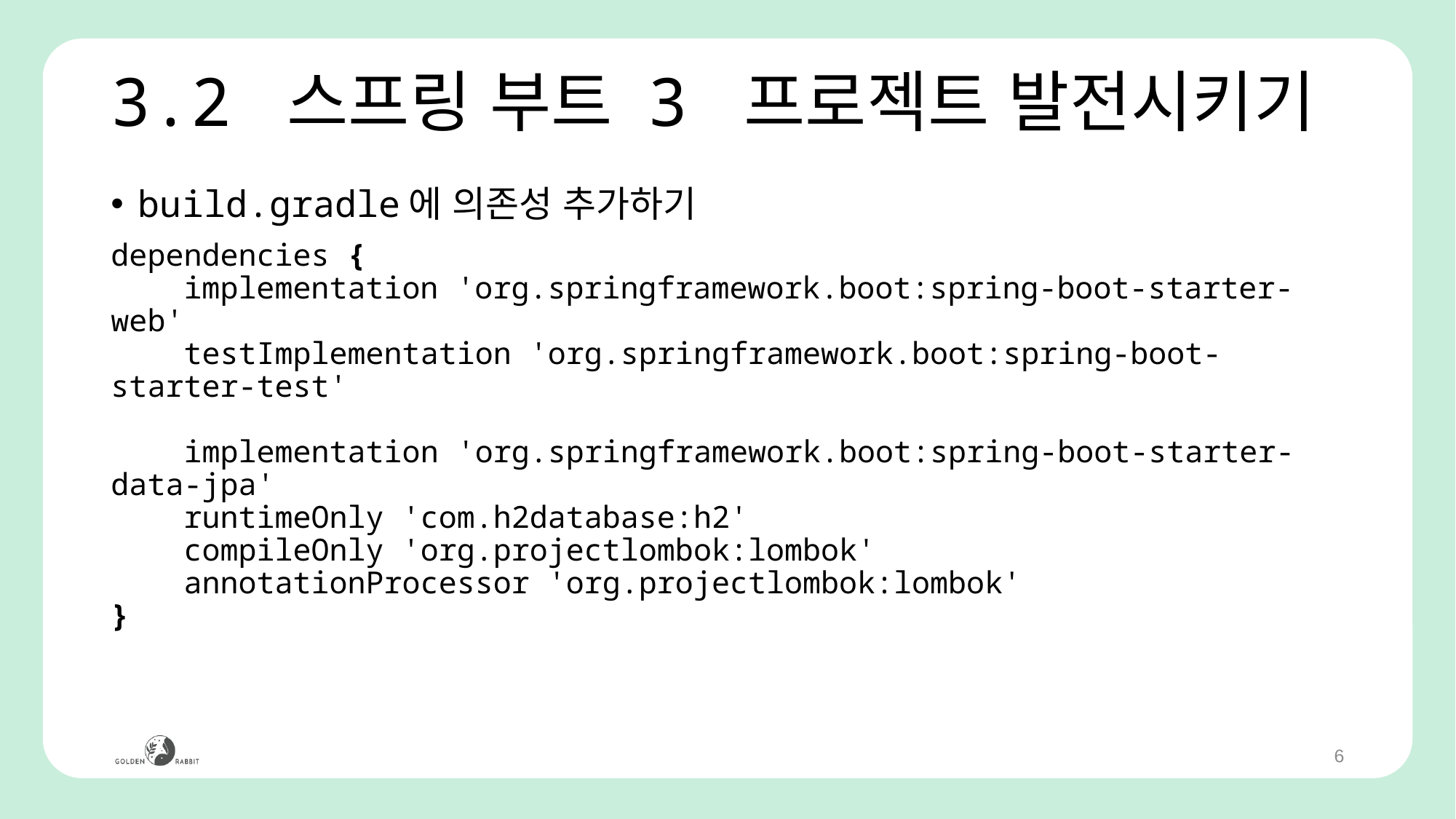

# 3.2 스프링 부트 3 프로젝트 발전시키기
build.gradle에 의존성 추가하기
dependencies {
    implementation 'org.springframework.boot:spring-boot-starter-web'
    testImplementation 'org.springframework.boot:spring-boot-starter-test'
    implementation 'org.springframework.boot:spring-boot-starter-data-jpa'
    runtimeOnly 'com.h2database:h2'
    compileOnly 'org.projectlombok:lombok'
    annotationProcessor 'org.projectlombok:lombok'
}

6